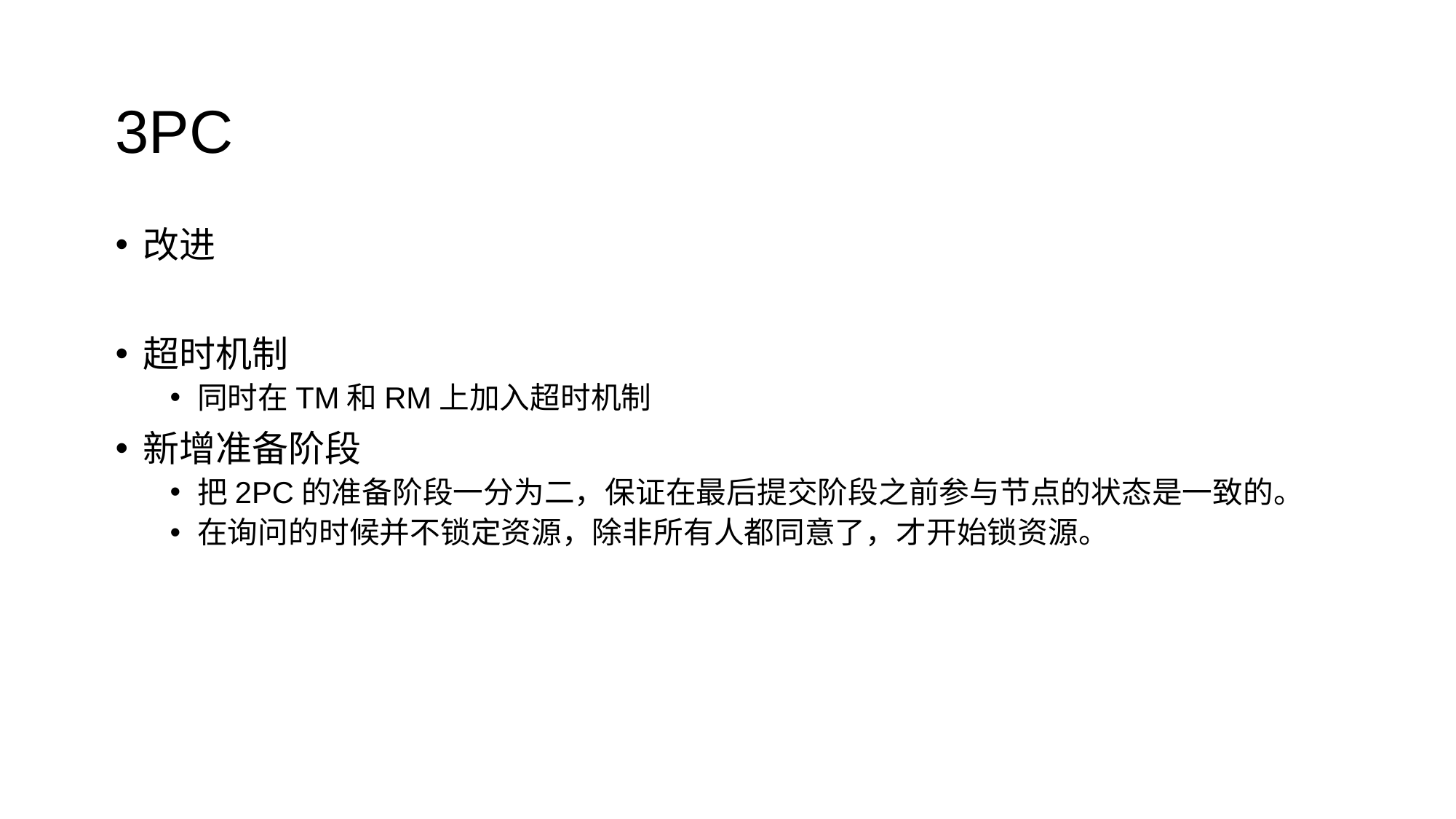

# 3PC
改进

超时机制
同时在TM和RM上加入超时机制
新增准备阶段
把2PC的准备阶段一分为二，保证在最后提交阶段之前参与节点的状态是一致的。
在询问的时候并不锁定资源，除非所有人都同意了，才开始锁资源。